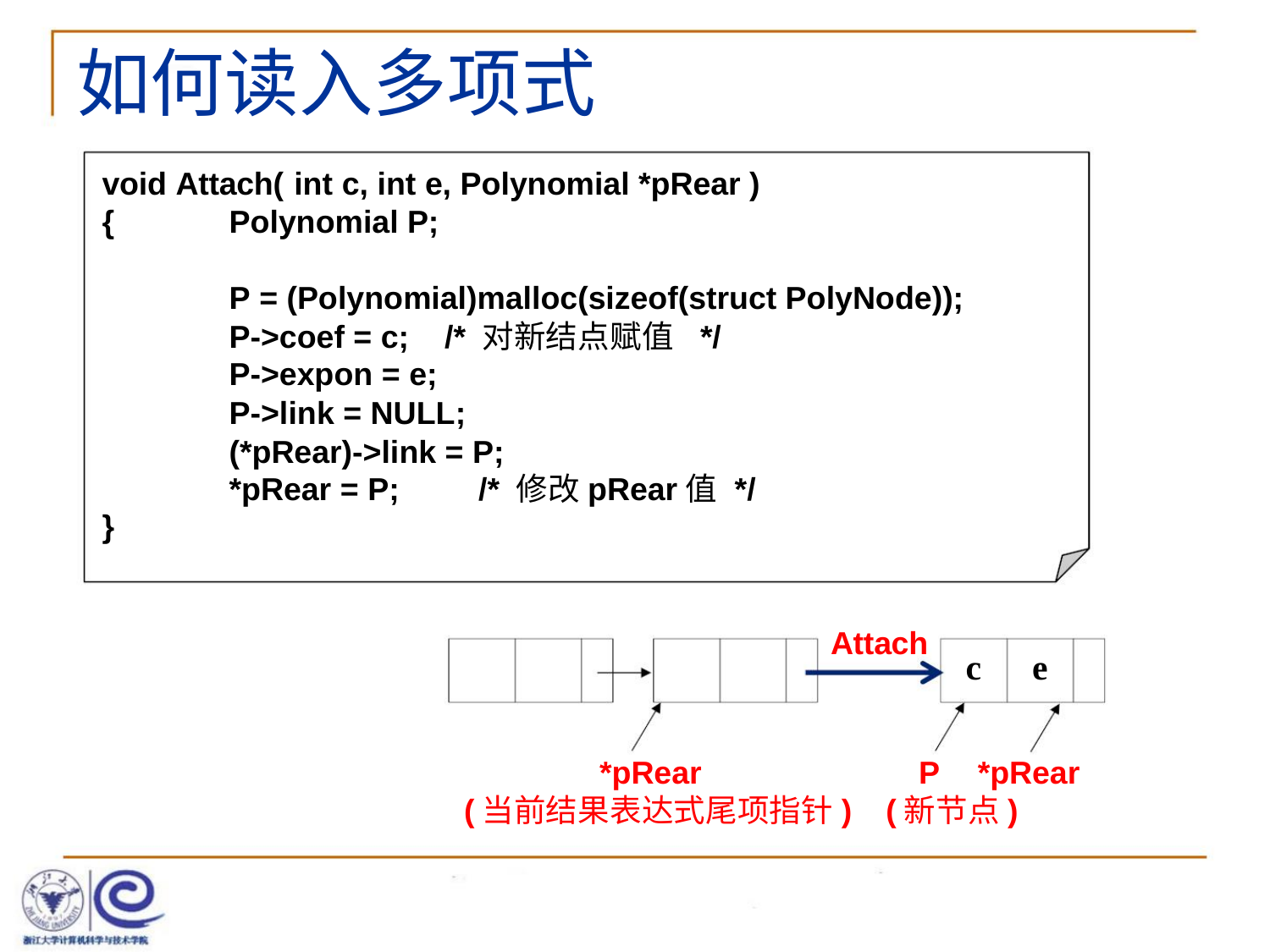

如何读入多项式
void Attach( int c, int e, Polynomial *pRear )
{
Polynomial P;
P = (Polynomial)malloc(sizeof(struct PolyNode));
P->coef = c; /* 对新结点赋值 */
P->expon = e;
P->link = NULL;
(*pRear)->link = P;
*pRear = P;
/* 修改pRear值 */
}
Attach
c e
*pRear
P *pRear
(当前结果表达式尾项指针) (新节点)